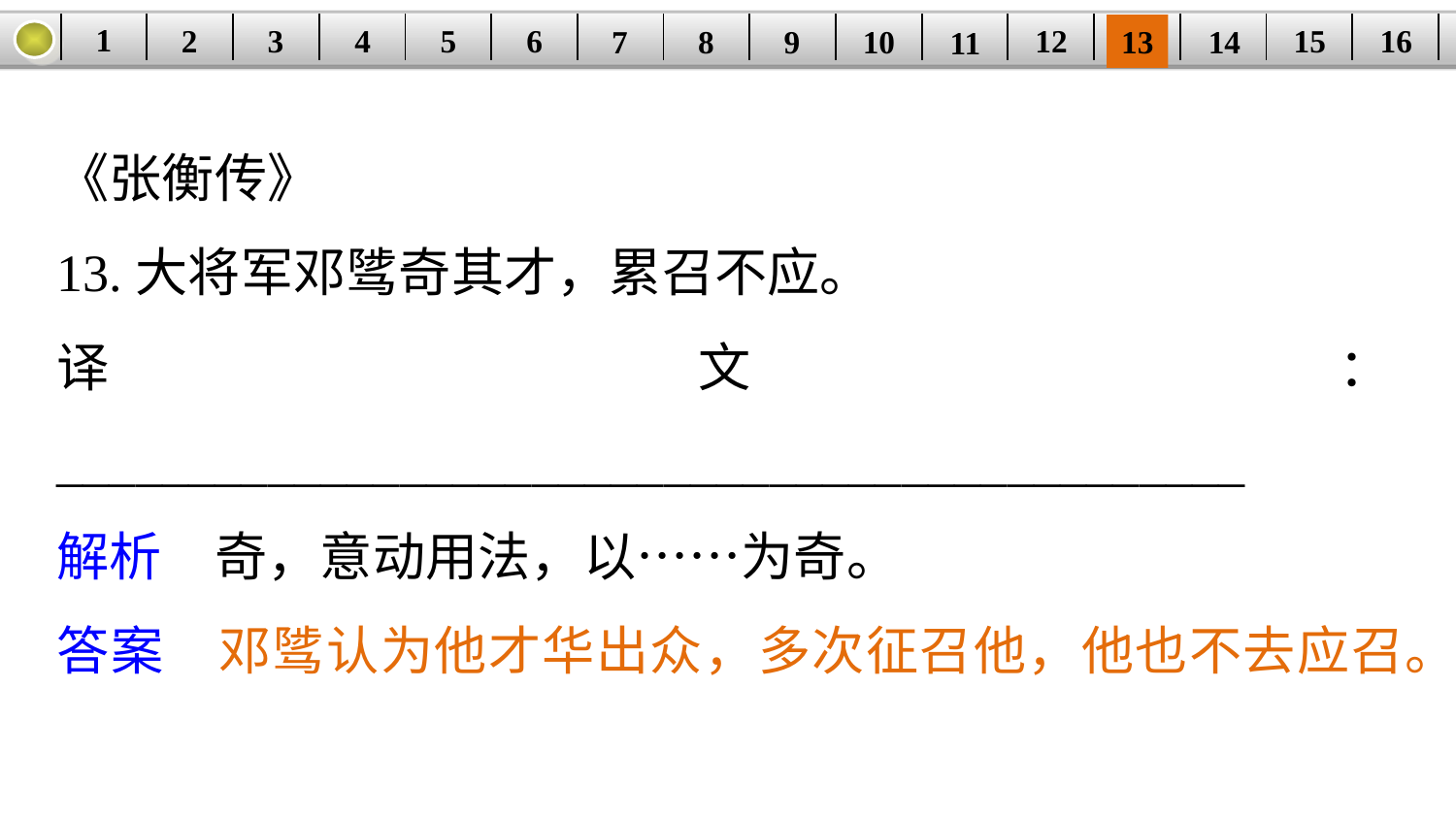

1
2
3
4
16
|  |  |  |  |  |  |  |  |  |  |  |  |  |  |  |  |
| --- | --- | --- | --- | --- | --- | --- | --- | --- | --- | --- | --- | --- | --- | --- | --- |
5
6
15
12
7
8
14
9
10
13
11

《张衡传》
13.大将军邓骘奇其才，累召不应。
译文：_____________________________________________
解析　奇，意动用法，以……为奇。
答案　邓骘认为他才华出众，多次征召他，他也不去应召。